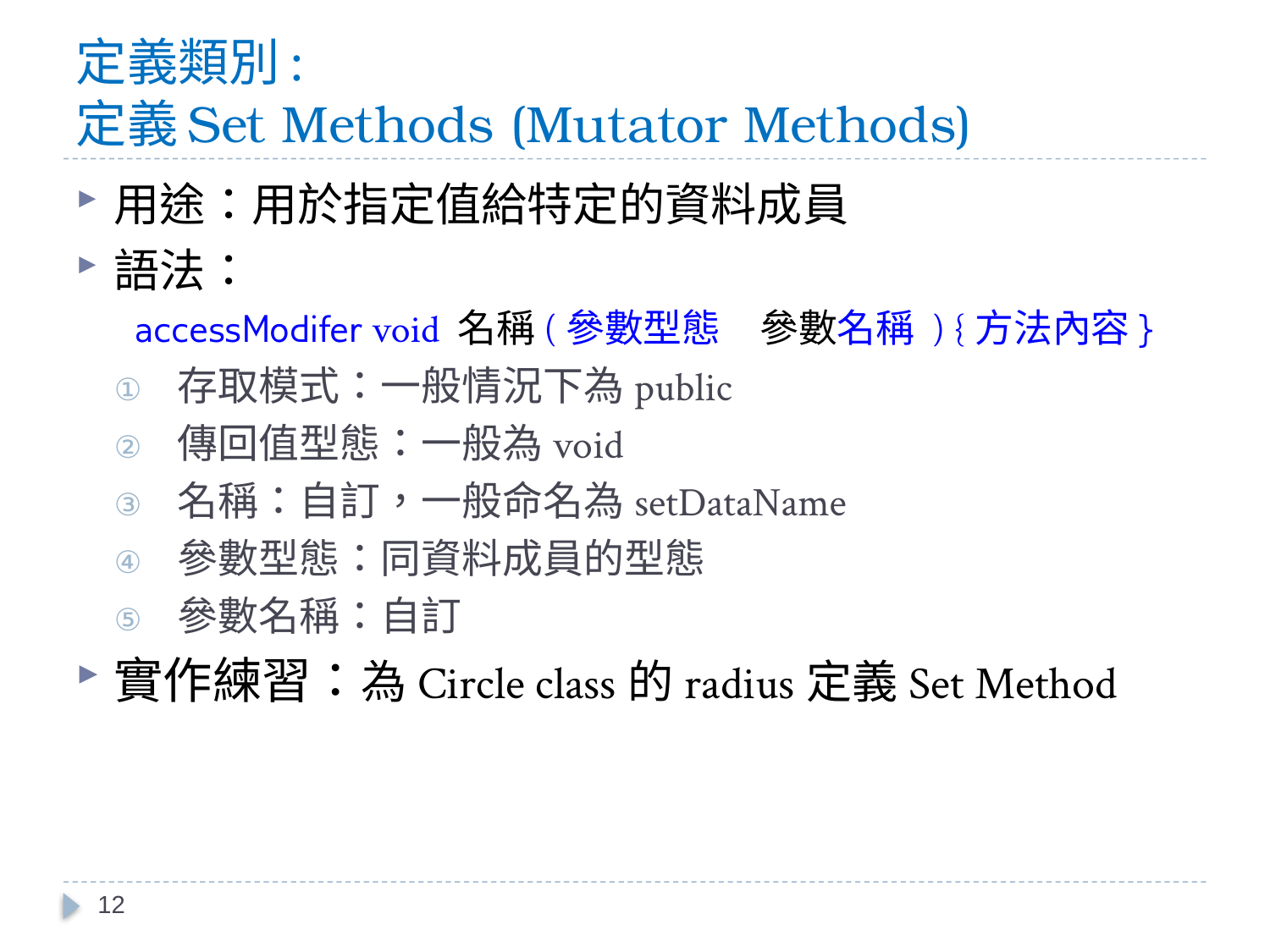

# 定義類別: 定義Set Methods (Mutator Methods)
用途：用於指定值給特定的資料成員
語法：
 accessModifer void 名稱(參數型態　參數名稱 ) {方法內容}
存取模式：一般情況下為public
傳回值型態：一般為void
名稱：自訂，一般命名為setDataName
參數型態：同資料成員的型態
參數名稱：自訂
實作練習：為Circle class的radius定義Set Method

12